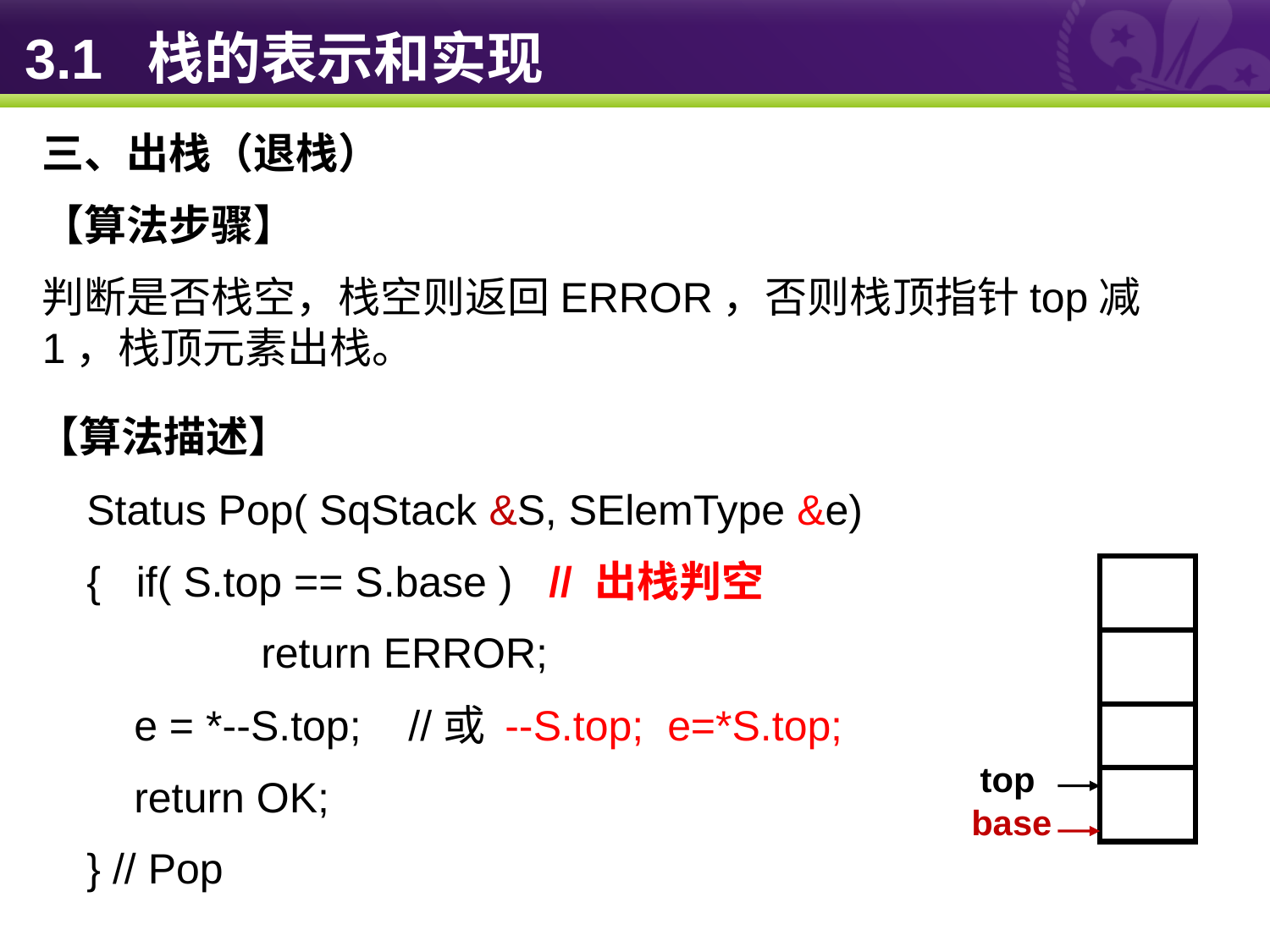

# 3.1  栈的表示和实现
三、出栈（退栈）
【算法步骤】
判断是否栈空，栈空则返回ERROR，否则栈顶指针top减1，栈顶元素出栈。
【算法描述】
Status Pop( SqStack &S, SElemType &e)
{   if( S.top == S.base )   // 出栈判空
	    return ERROR;
    e = *--S.top;    //或 --S.top;  e=*S.top;
    return OK;
} // Pop

top
base